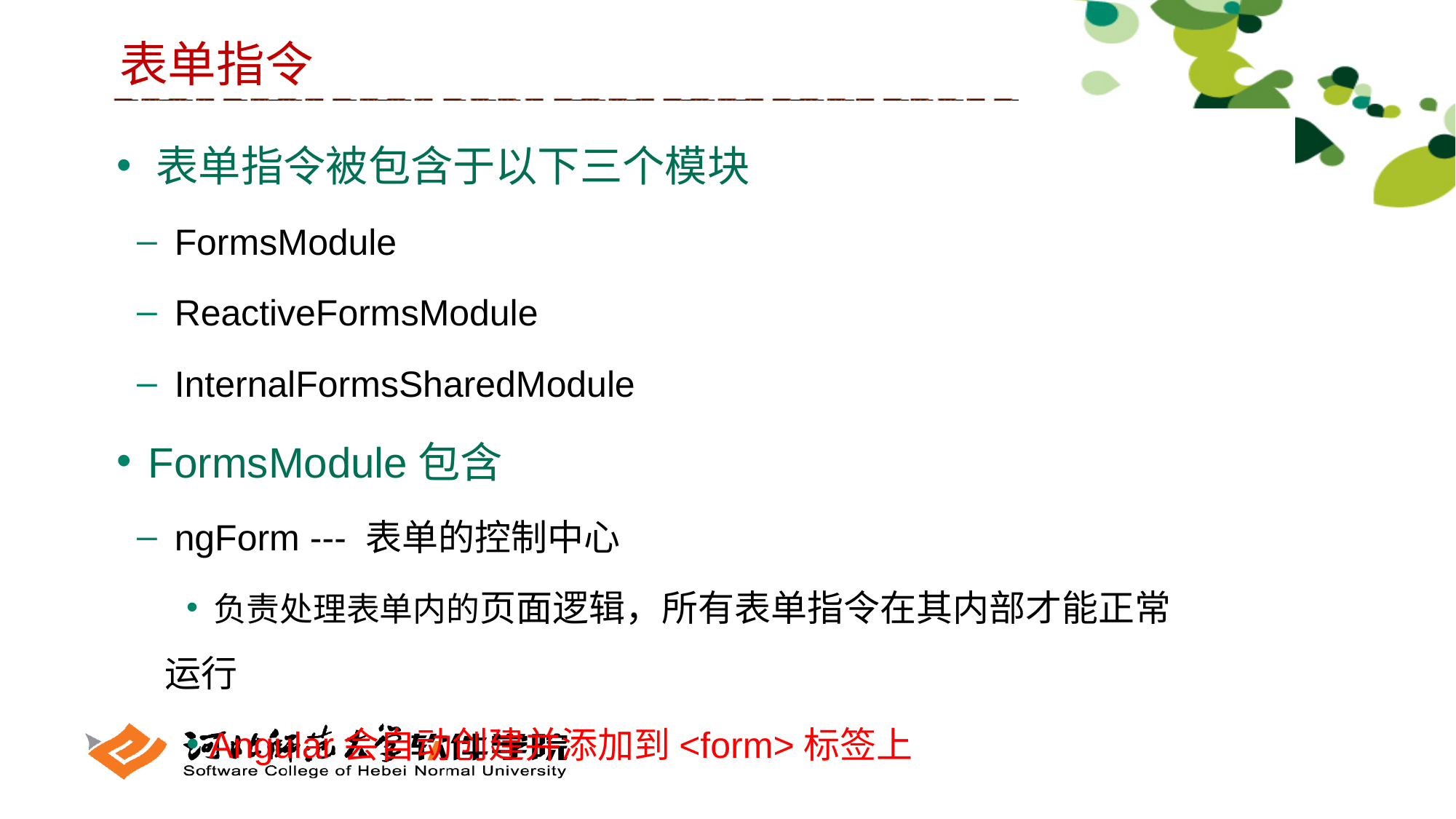

表单指令
 表单指令被包含于以下三个模块
 FormsModule
 ReactiveFormsModule
 InternalFormsSharedModule
 FormsModule包含
 ngForm --- 表单的控制中心
 负责处理表单内的页面逻辑，所有表单指令在其内部才能正常	运行
 Angular会自动创建并添加到<form>标签上